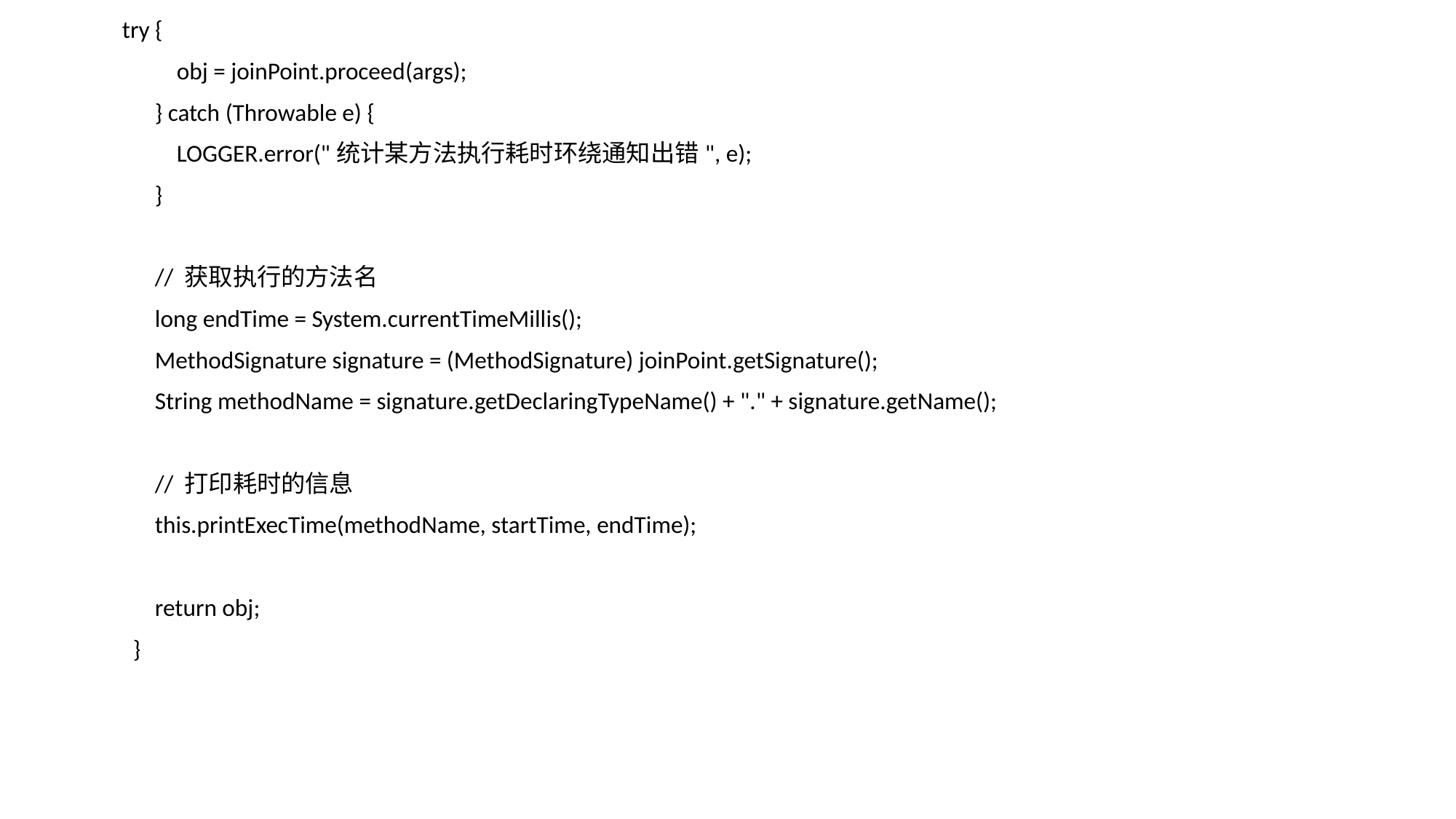

try {
            obj = joinPoint.proceed(args);
        } catch (Throwable e) {
            LOGGER.error("统计某方法执行耗时环绕通知出错", e);
        }

        // 获取执行的方法名
        long endTime = System.currentTimeMillis();
        MethodSignature signature = (MethodSignature) joinPoint.getSignature();
        String methodName = signature.getDeclaringTypeName() + "." + signature.getName();

        // 打印耗时的信息
        this.printExecTime(methodName, startTime, endTime);

        return obj;
    }